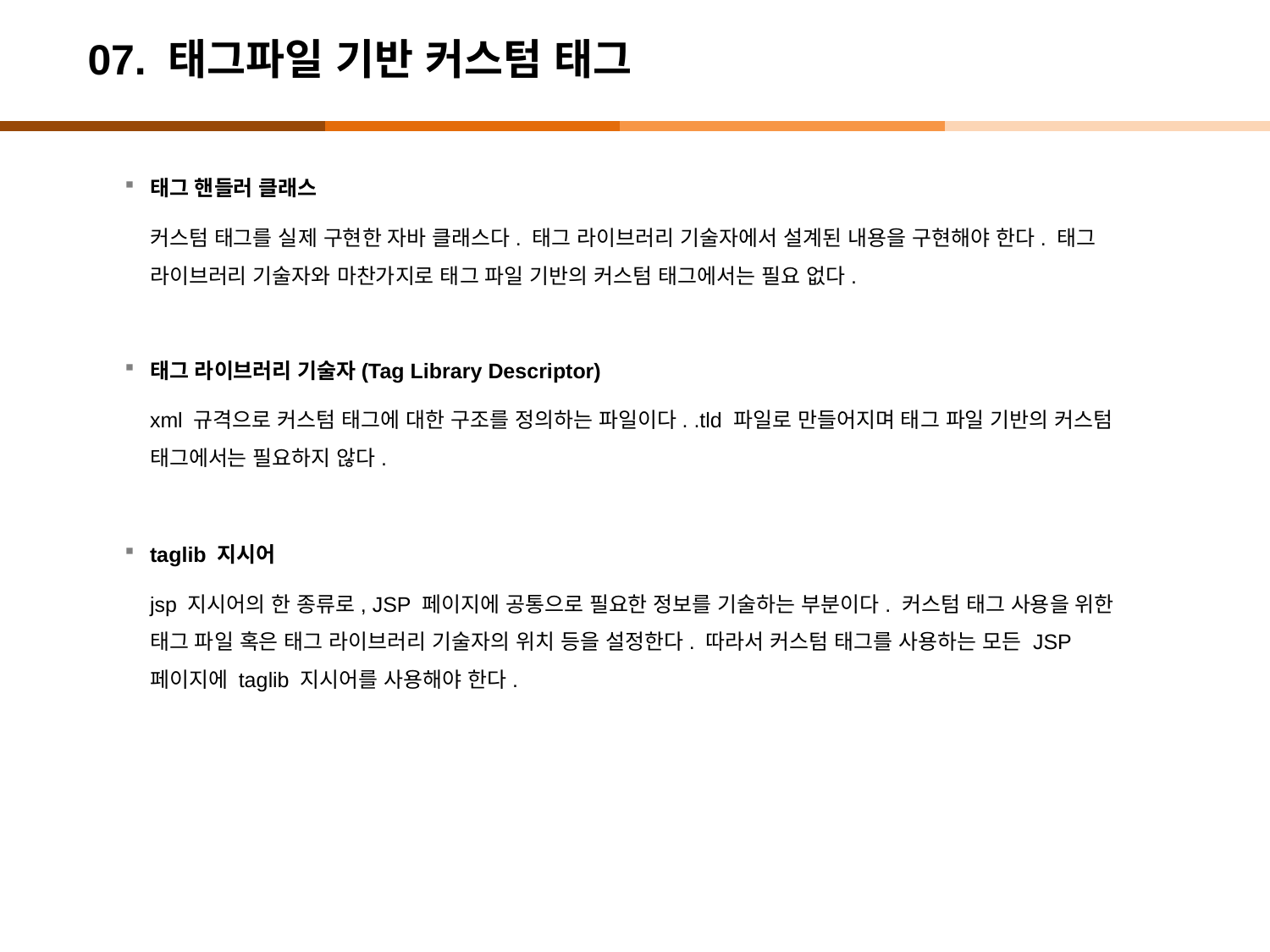

# 07. 태그파일 기반 커스텀 태그
태그 핸들러 클래스
커스텀 태그를 실제 구현한 자바 클래스다. 태그 라이브러리 기술자에서 설계된 내용을 구현해야 한다. 태그 라이브러리 기술자와 마찬가지로 태그 파일 기반의 커스텀 태그에서는 필요 없다.

태그 라이브러리 기술자(Tag Library Descriptor)
xml 규격으로 커스텀 태그에 대한 구조를 정의하는 파일이다. .tld 파일로 만들어지며 태그 파일 기반의 커스텀 태그에서는 필요하지 않다.

taglib 지시어
jsp 지시어의 한 종류로, JSP 페이지에 공통으로 필요한 정보를 기술하는 부분이다. 커스텀 태그 사용을 위한 태그 파일 혹은 태그 라이브러리 기술자의 위치 등을 설정한다. 따라서 커스텀 태그를 사용하는 모든 JSP 페이지에 taglib 지시어를 사용해야 한다.